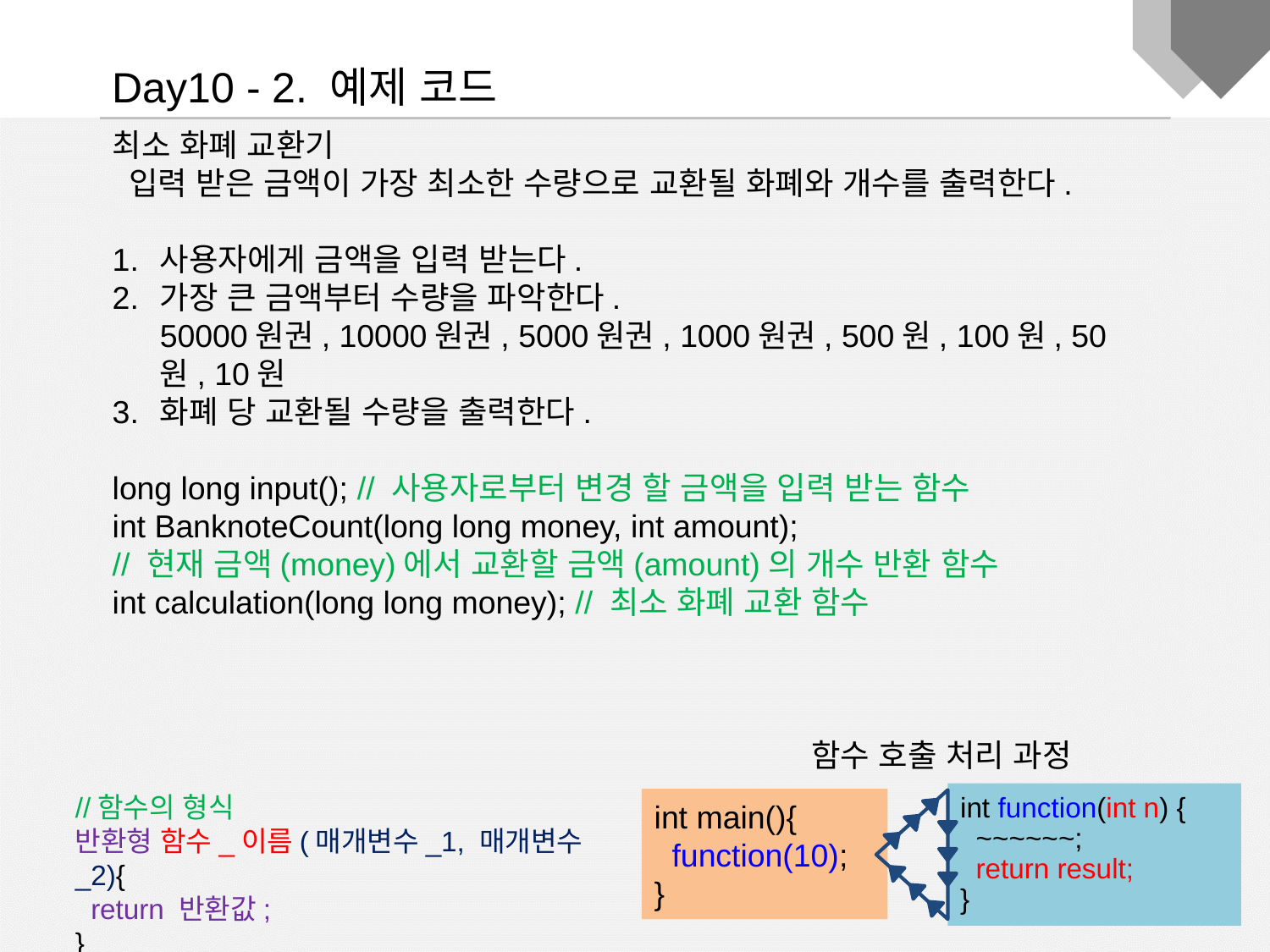

Day10 - 2. 예제 코드
최소 화폐 교환기
 입력 받은 금액이 가장 최소한 수량으로 교환될 화폐와 개수를 출력한다.

사용자에게 금액을 입력 받는다.
가장 큰 금액부터 수량을 파악한다.
50000원권, 10000원권, 5000원권, 1000원권, 500원, 100원, 50원, 10원
화폐 당 교환될 수량을 출력한다.

long long input(); // 사용자로부터 변경 할 금액을 입력 받는 함수
int BanknoteCount(long long money, int amount);
// 현재 금액(money)에서 교환할 금액(amount)의 개수 반환 함수
int calculation(long long money); // 최소 화폐 교환 함수
함수 호출 처리 과정
//함수의 형식
반환형 함수_이름(매개변수_1, 매개변수_2){
  return 반환값;
}
int function(int n) {
  ~~~~~~;
  return result;
}
int main(){
  function(10);
}